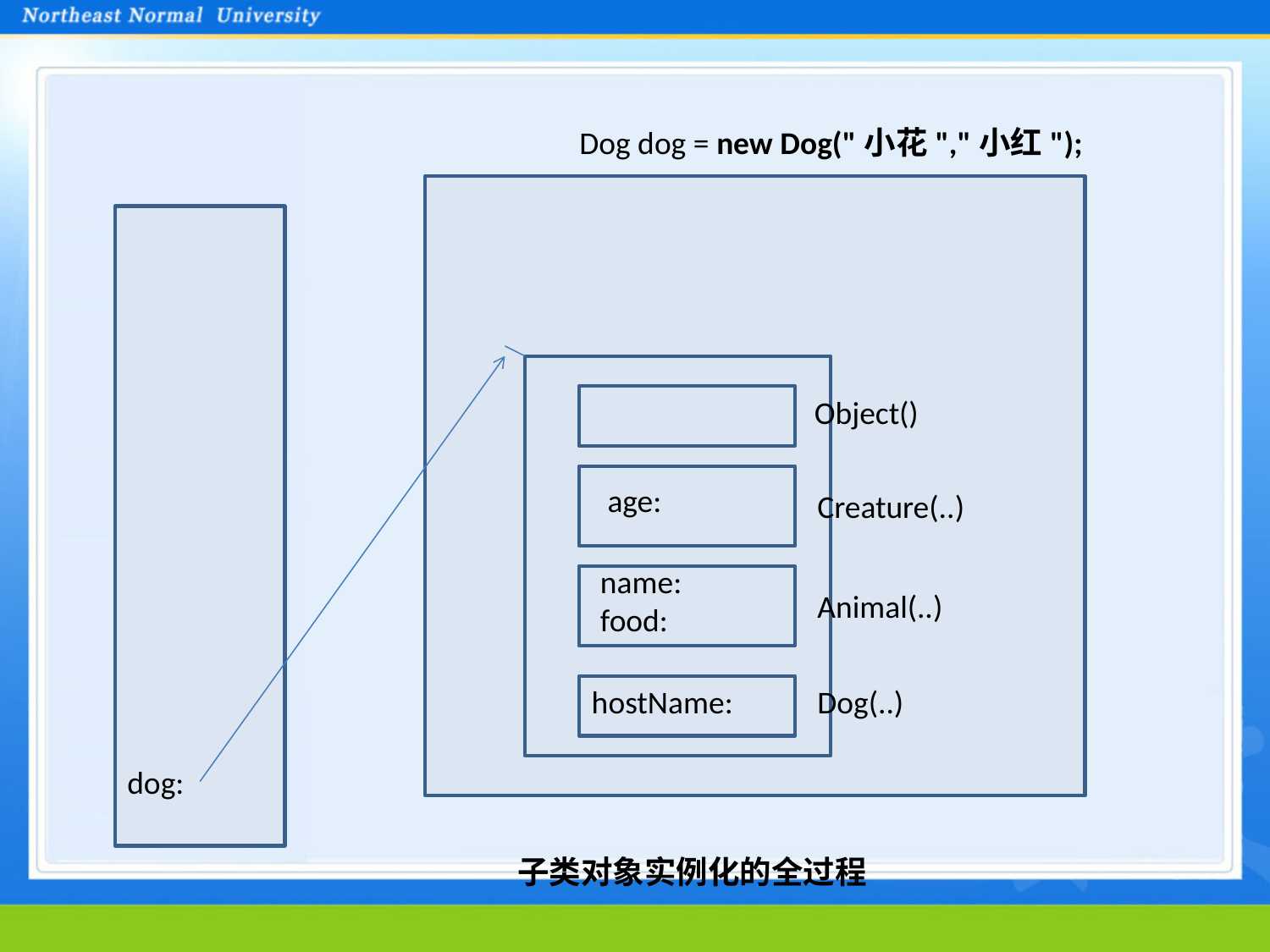

Dog dog = new Dog("小花","小红");

Object()

age:
Creature(..)
name:
food:

Animal(..)

hostName:
Dog(..)
dog:
子类对象实例化的全过程